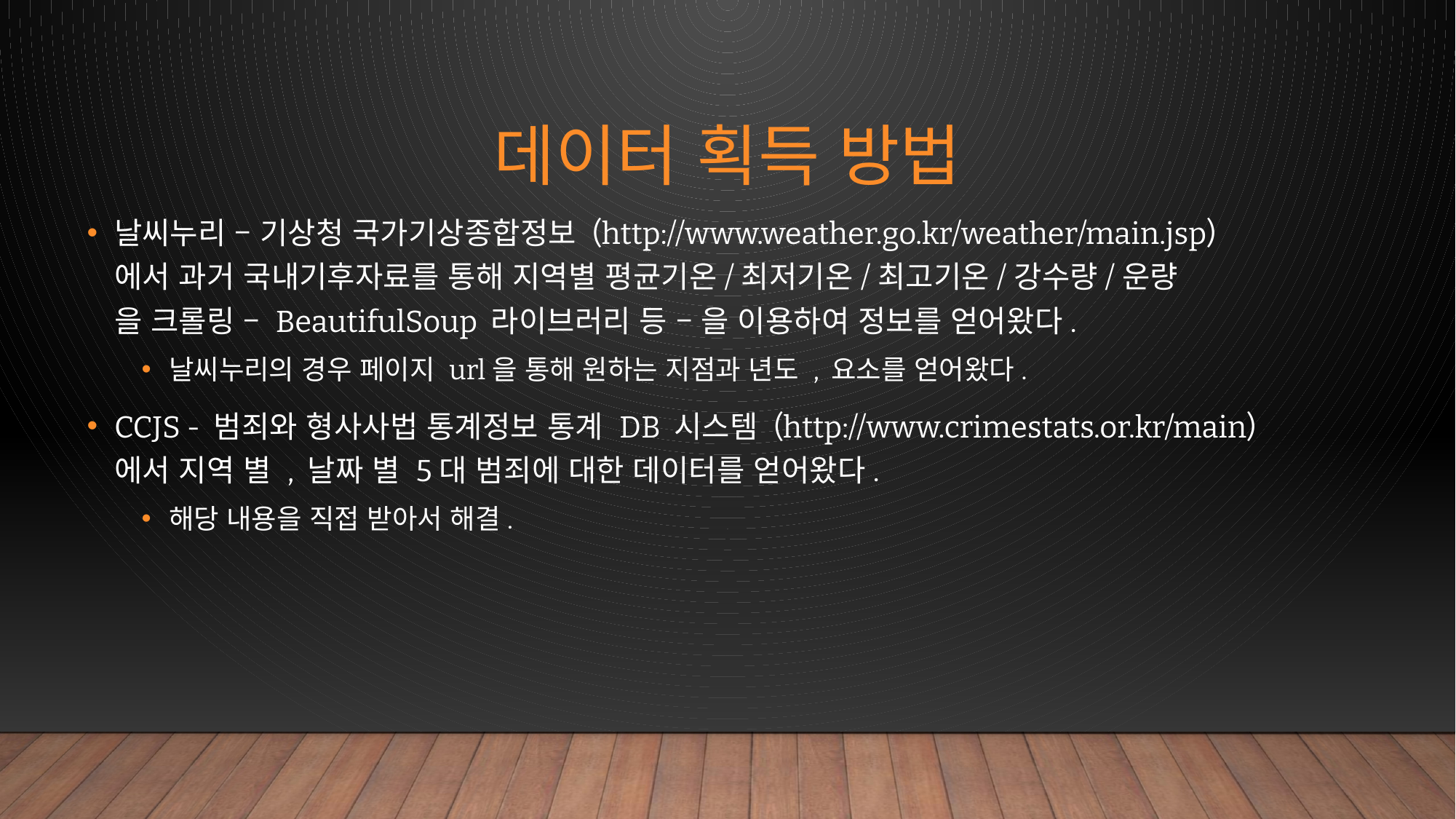

# 데이터 획득 방법
날씨누리 – 기상청 국가기상종합정보 (http://www.weather.go.kr/weather/main.jsp)
에서 과거 국내기후자료를 통해 지역별 평균기온/최저기온/최고기온/강수량/운량
을 크롤링 – BeautifulSoup 라이브러리 등 – 을 이용하여 정보를 얻어왔다.
날씨누리의 경우 페이지 url을 통해 원하는 지점과 년도 , 요소를 얻어왔다.
CCJS - 범죄와 형사사법 통계정보 통계 DB 시스템 (http://www.crimestats.or.kr/main)
에서 지역 별 , 날짜 별 5대 범죄에 대한 데이터를 얻어왔다.
해당 내용을 직접 받아서 해결.